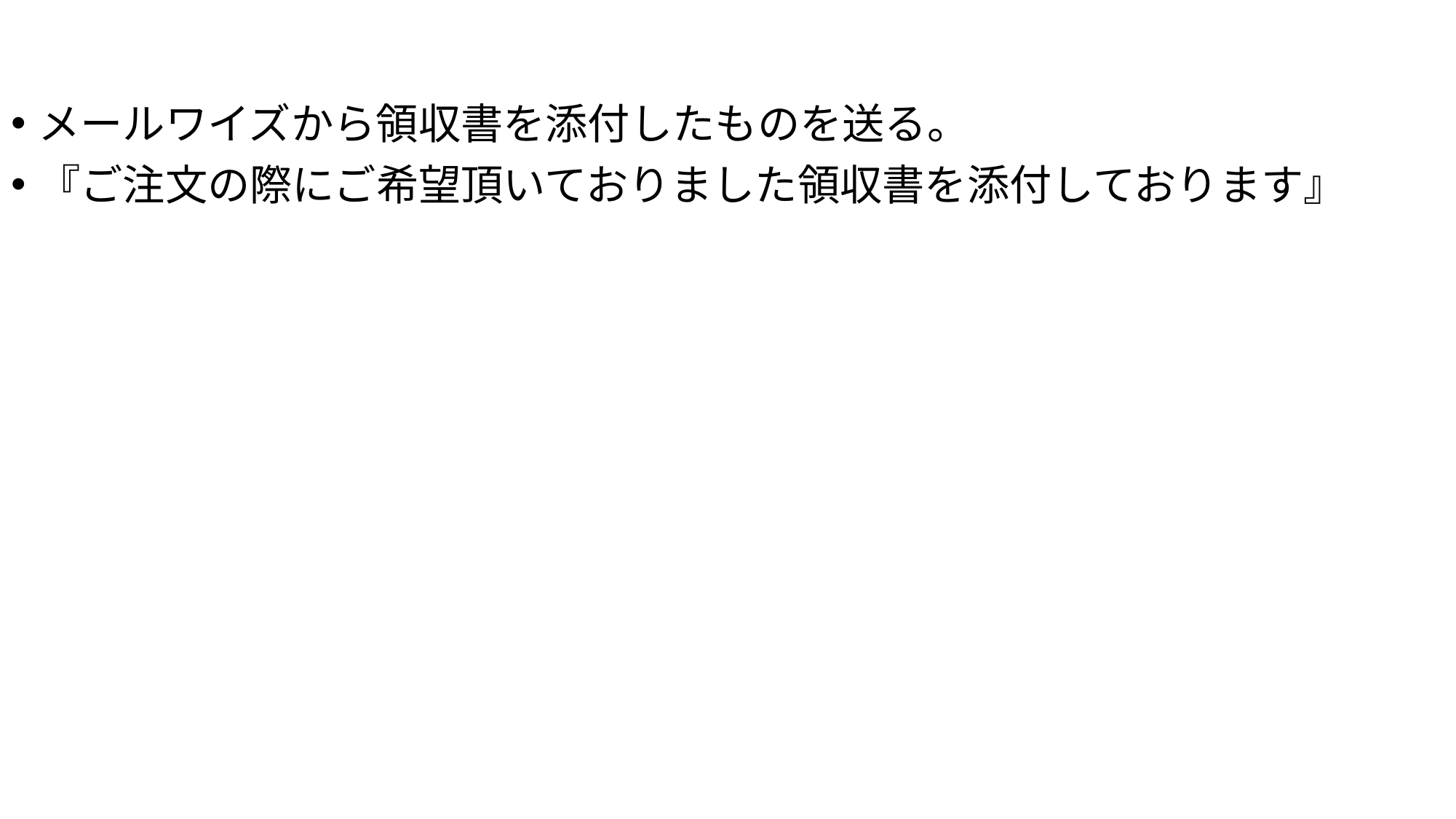

#
メールワイズから領収書を添付したものを送る。
『ご注文の際にご希望頂いておりました領収書を添付しております』